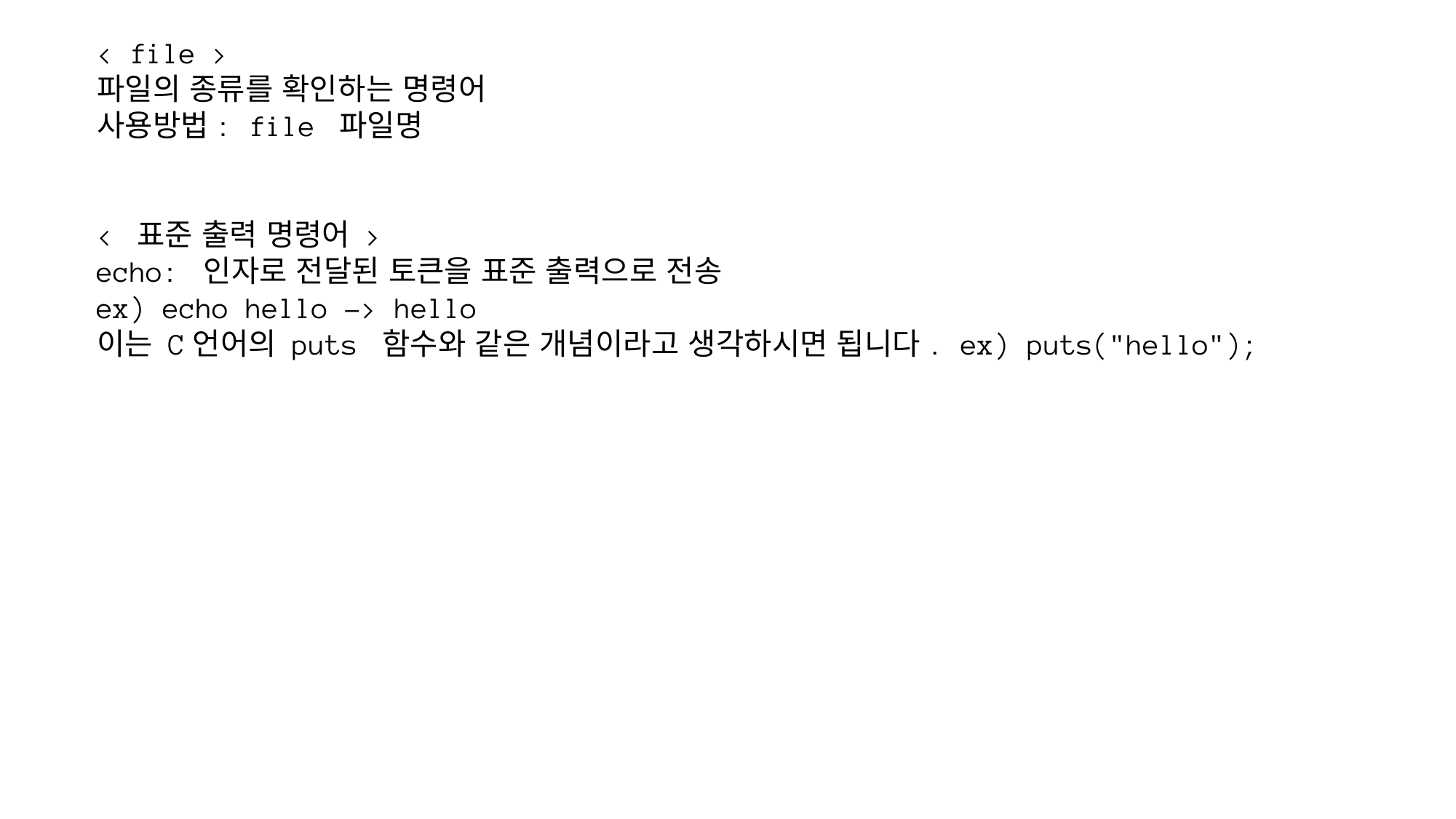

< file >
파일의 종류를 확인하는 명령어
사용방법: file 파일명

< 표준 출력 명령어 >
echo: 인자로 전달된 토큰을 표준 출력으로 전송
ex) echo hello -> hello
이는 C언어의 puts 함수와 같은 개념이라고 생각하시면 됩니다. ex) puts("hello");